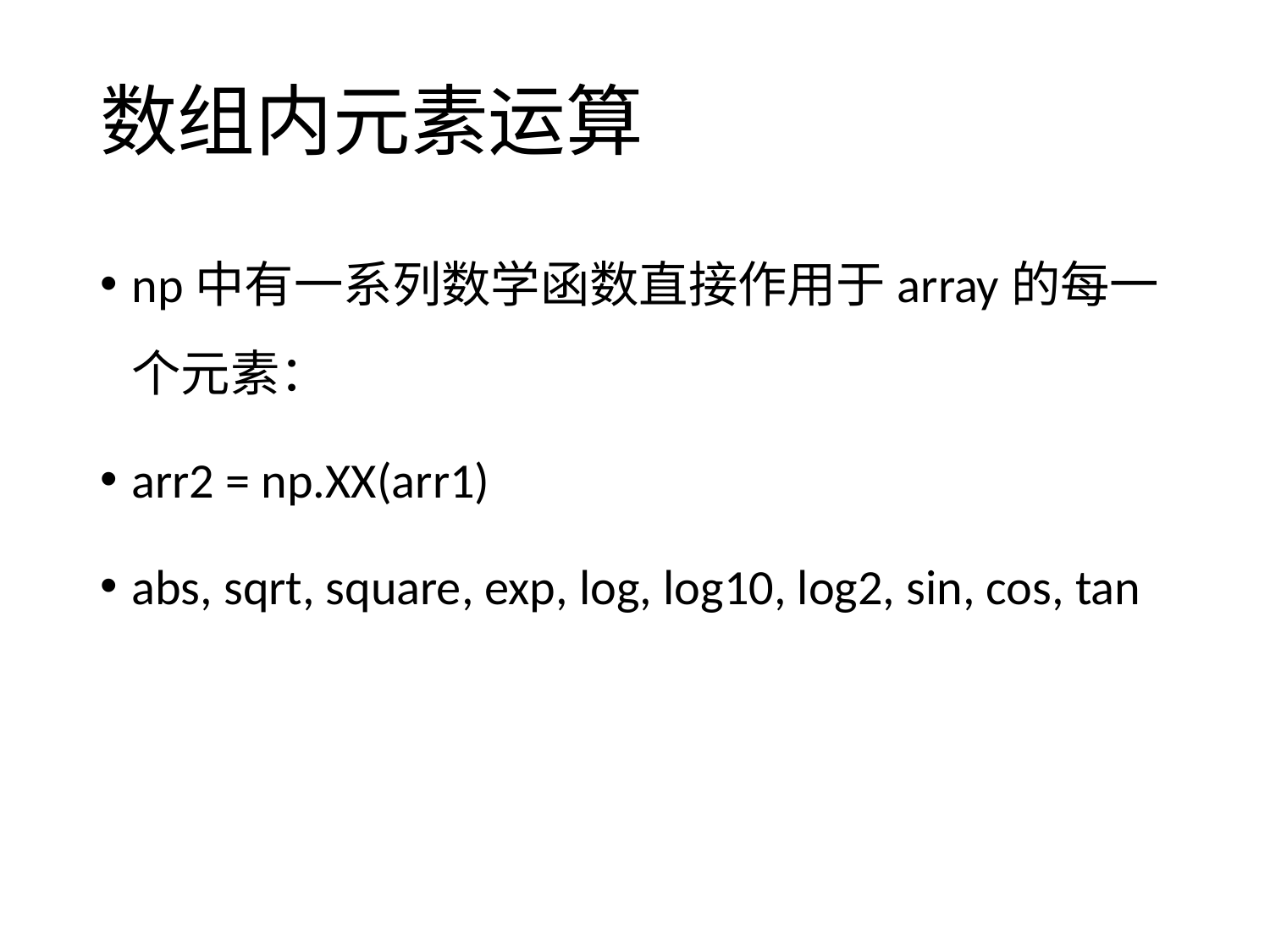

# 数组内元素运算
np中有一系列数学函数直接作用于array的每一个元素：
arr2 = np.XX(arr1)
abs, sqrt, square, exp, log, log10, log2, sin, cos, tan